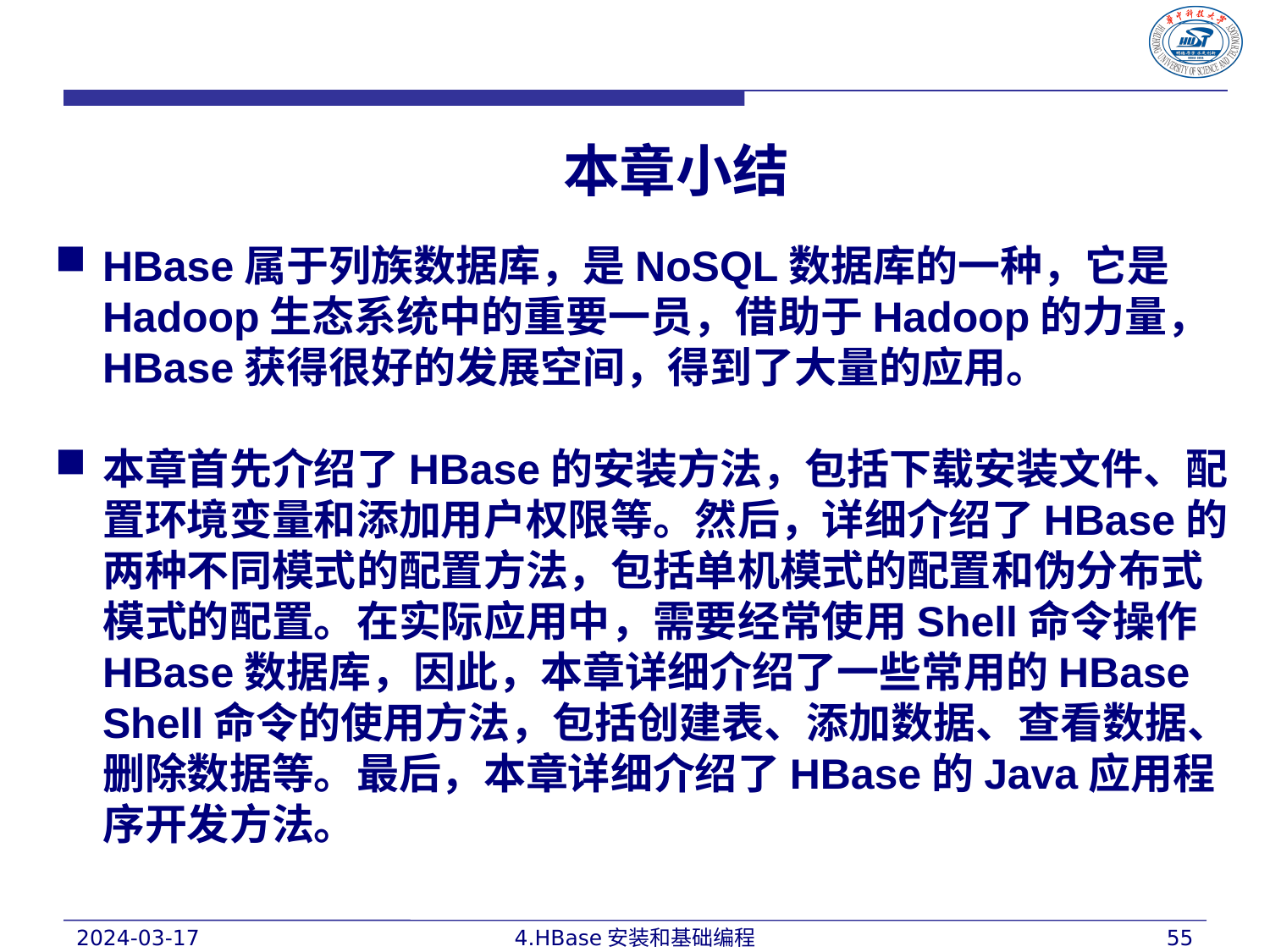

本章小结
HBase属于列族数据库，是NoSQL数据库的一种，它是Hadoop生态系统中的重要一员，借助于Hadoop的力量，HBase获得很好的发展空间，得到了大量的应用。

本章首先介绍了HBase的安装方法，包括下载安装文件、配置环境变量和添加用户权限等。然后，详细介绍了HBase的两种不同模式的配置方法，包括单机模式的配置和伪分布式模式的配置。在实际应用中，需要经常使用Shell命令操作HBase数据库，因此，本章详细介绍了一些常用的HBase Shell命令的使用方法，包括创建表、添加数据、查看数据、删除数据等。最后，本章详细介绍了HBase的Java应用程序开发方法。
2024-03-17
4.HBase安装和基础编程
55